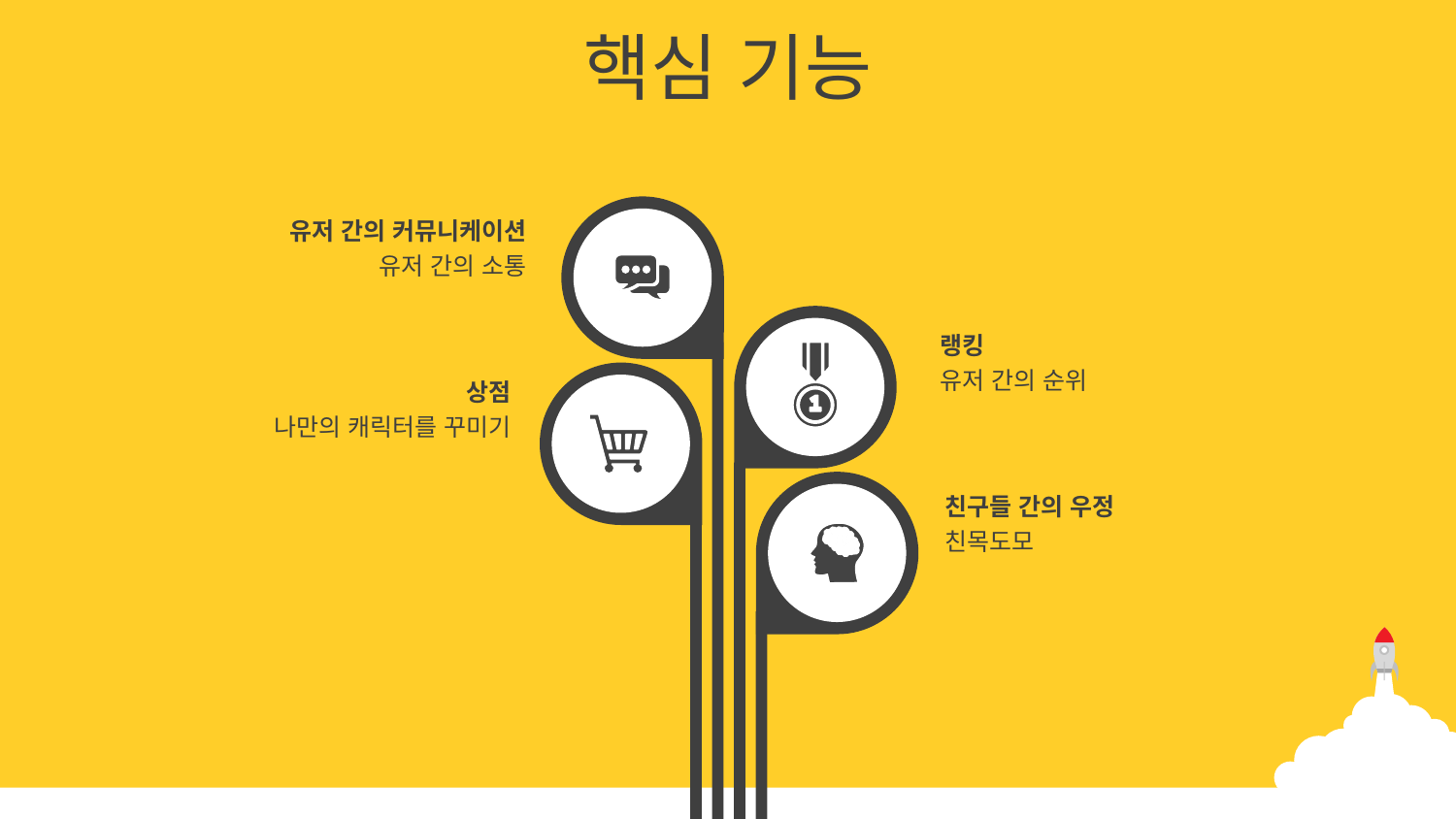

핵심 기능

유저 간의 커뮤니케이션
유저 간의 소통

랭킹
유저 간의 순위

상점
나만의 캐릭터를 꾸미기

친구들 간의 우정
친목도모